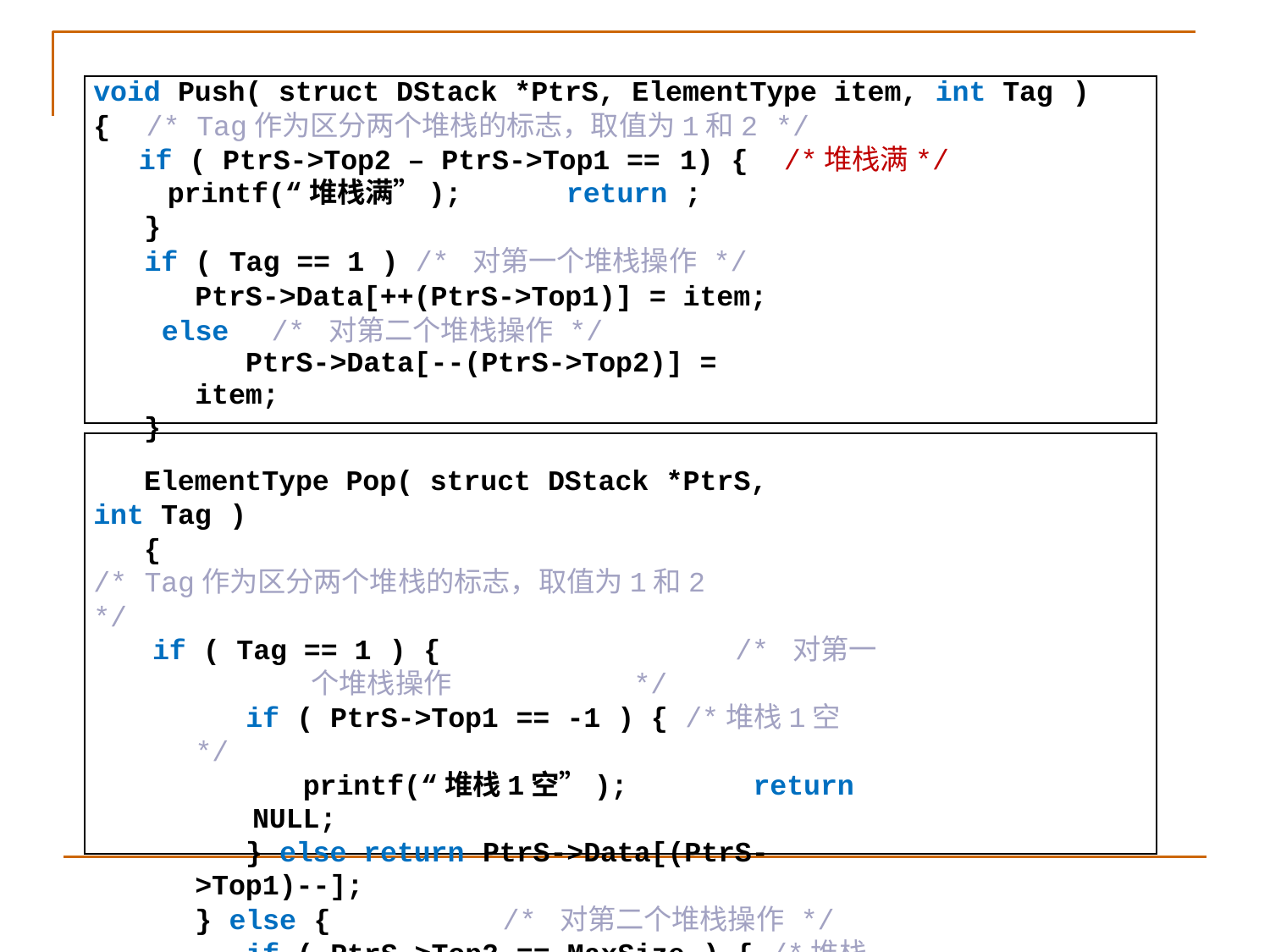

void Push( struct DStack *PtrS, ElementType item, int Tag )
{	/* Tag作为区分两个堆栈的标志，取值为1和2 */
if ( PtrS->Top2 – PtrS->Top1 == 1) {	/*堆栈满*/
printf(“堆栈满”);	return ;
}
if ( Tag == 1 ) /* 对第一个堆栈操作 */
PtrS->Data[++(PtrS->Top1)] = item;  else	/* 对第二个堆栈操作 */
PtrS->Data[--(PtrS->Top2)] = item;
}
ElementType Pop( struct DStack *PtrS, int Tag )
{	/* Tag作为区分两个堆栈的标志，取值为1和2	*/
if ( Tag == 1 ) {	/* 对第一个堆栈操作	*/
if ( PtrS->Top1 == -1 ) { /*堆栈1空 */
printf(“堆栈1空”);	return NULL;
} else return PtrS->Data[(PtrS->Top1)--];
} else {	/* 对第二个堆栈操作 */
if ( PtrS->Top2 == MaxSize ) { /*堆栈2空 */
printf(“堆栈2空”);	return NULL;
} else	return PtrS->Data[(PtrS->Top2)++];
}
}